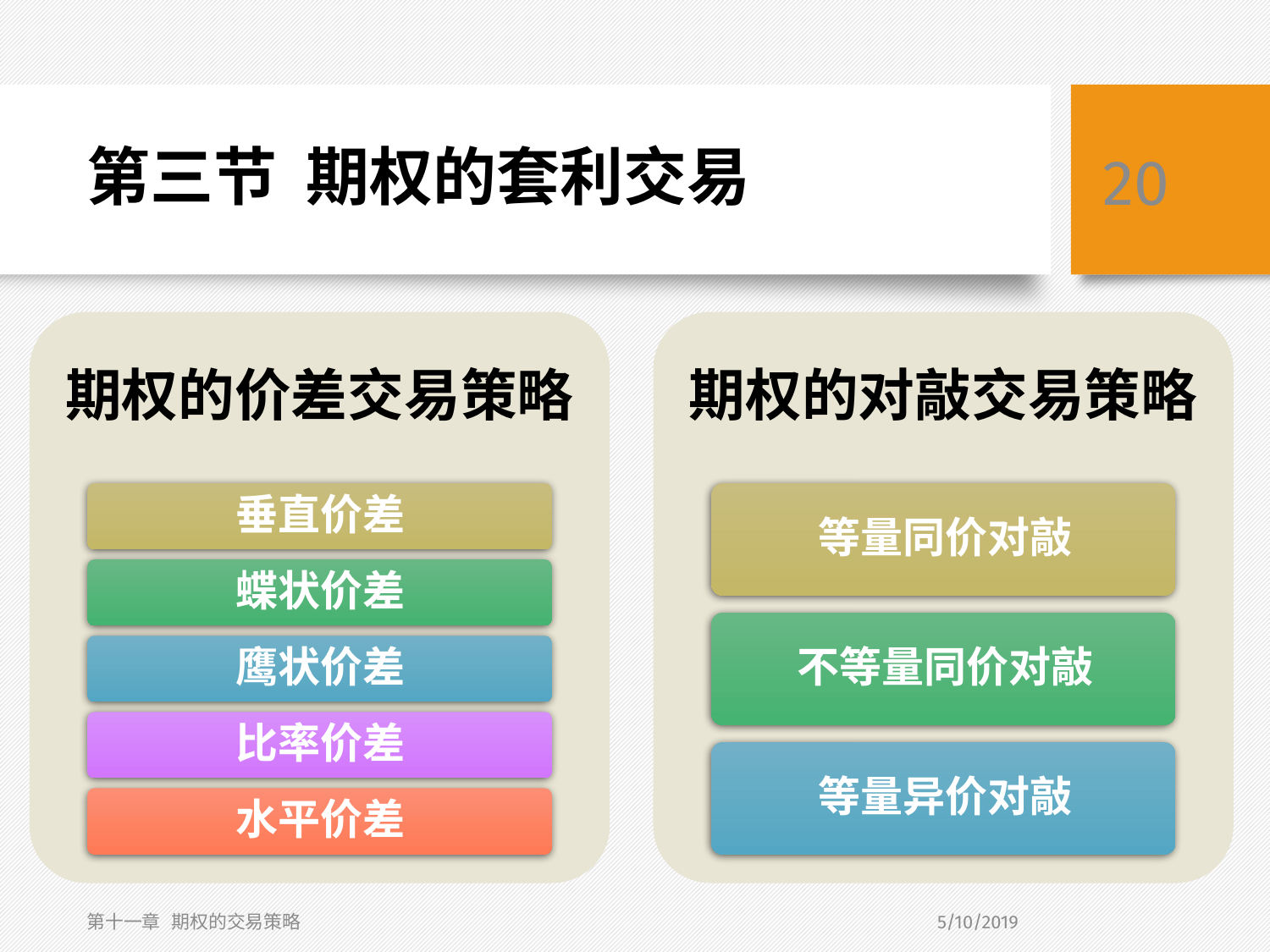

# 第三节  期权的套利交易
20
期权的价差交易策略
垂直价差
蝶状价差
鹰状价差
比率价差
水平价差
期权的对敲交易策略
等量同价对敲
不等量同价对敲
等量异价对敲
5/10/2019
第十一章  期权的交易策略